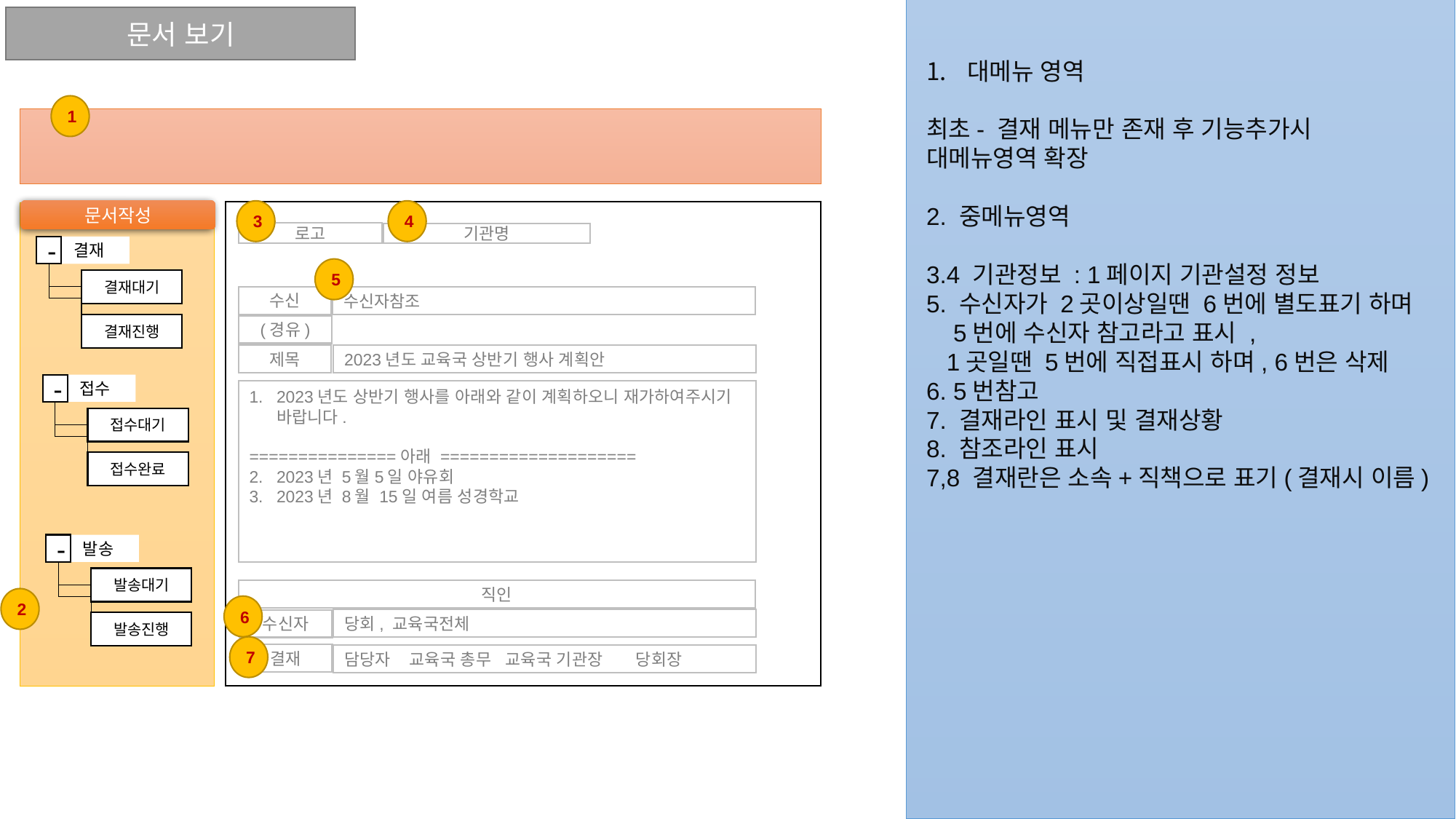

문서 보기
대메뉴 영역

최초- 결재 메뉴만 존재 후 기능추가시
대메뉴영역 확장

2. 중메뉴영역

3.4 기관정보 : 1페이지 기관설정 정보
5. 수신자가 2곳이상일땐 6번에 별도표기 하며
    5번에 수신자 참고라고 표시 ,
   1곳일땐 5번에 직접표시 하며, 6번은 삭제
6. 5번참고
7. 결재라인 표시 및 결재상황
8. 참조라인 표시
7,8 결재란은 소속+직책으로 표기(결재시 이름)

1

문서작성
3
4

로고
기관명
-
결재
5
결재대기
수신
수신자참조
결재진행
(경유)
2023년도 교육국 상반기 행사 계획안
제목
-
접수
2023년도 상반기 행사를 아래와 같이 계획하오니 재가하여주시기 바랍니다.

===============아래 ====================
2023년 5월5일 야유회
2023년 8월 15일 여름 성경학교
접수대기
접수완료
-
발송
발송대기
직인
2
6
당회, 교육국전체
수신자
발송진행
7
결재
담당자    교육국 총무   교육국 기관장       당회장